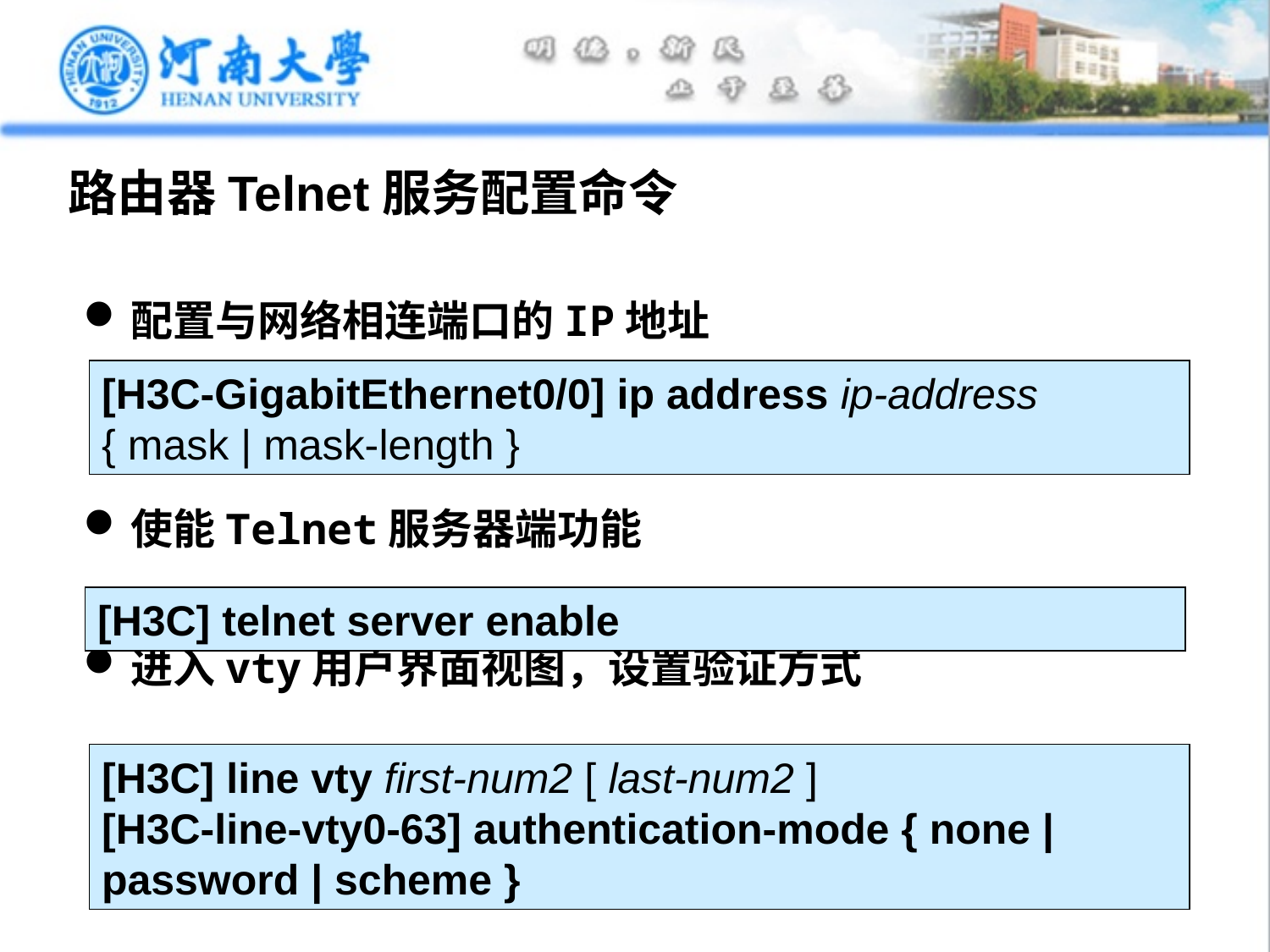

# 路由器Telnet服务配置命令
配置与网络相连端口的IP地址

使能Telnet服务器端功能

进入vty用户界面视图，设置验证方式

[H3C-GigabitEthernet0/0] ip address ip-address { mask | mask-length }
[H3C] telnet server enable
[H3C] line vty first-num2 [ last-num2 ]
[H3C-line-vty0-63] authentication-mode { none | password | scheme }